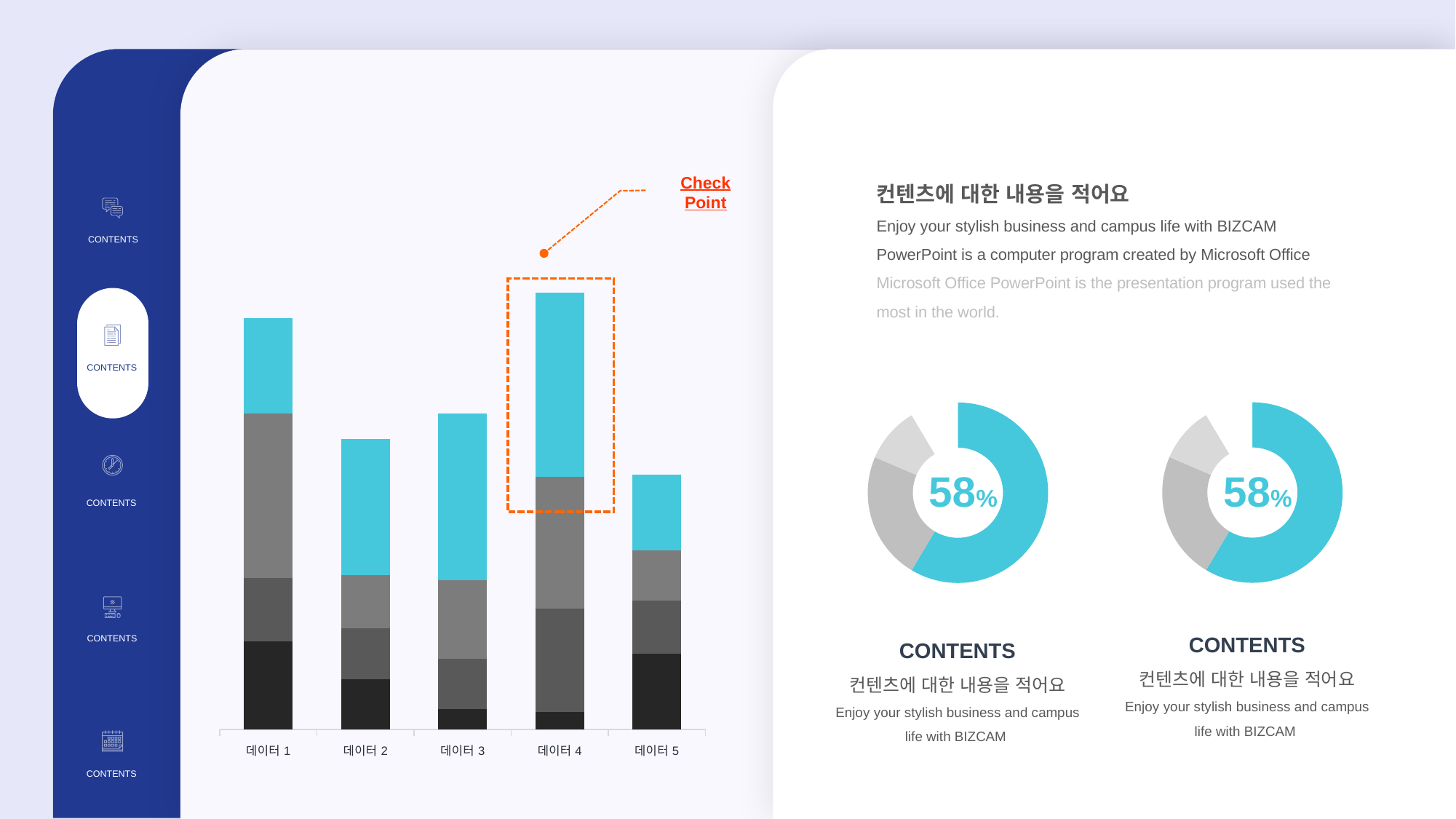

Check Point

### Chart

| Category | 1분기 | 2분기 | 3분기 | 4분길 |
|---|---|---|---|---|
| 데이터1 | 35.0 | 25.0 | 65.0 | 38.0 |
| 데이터2 | 20.0 | 20.0 | 21.0 | 54.0 |
| 데이터3 | 8.0 | 20.0 | 31.0 | 66.0 |
| 데이터4 | 7.0 | 41.0 | 52.0 | 73.0 |
| 데이터5 | 30.0 | 21.0 | 20.0 | 30.0 |

컨텐츠에 대한 내용을 적어요
Enjoy your stylish business and campus life with BIZCAM
PowerPoint is a computer program created by Microsoft Office
Microsoft Office PowerPoint is the presentation program used the most in the world.

### Chart

| Category | 판매 |
|---|---|
| 1분기 | 8.2 |
| 2분기 | 3.2 |
| 3분기 | 1.4 |
| 4분기 | 1.2 |

### Chart

| Category | 판매 |
|---|---|
| 1분기 | 8.2 |
| 2분기 | 3.2 |
| 3분기 | 1.4 |
| 4분기 | 1.2 |
58%
58%
CONTENTS
컨텐츠에 대한 내용을 적어요
Enjoy your stylish business and campus life with BIZCAM
CONTENTS
컨텐츠에 대한 내용을 적어요
Enjoy your stylish business and campus life with BIZCAM

CONTENTS

CONTENTS

CONTENTS

CONTENTS

CONTENTS